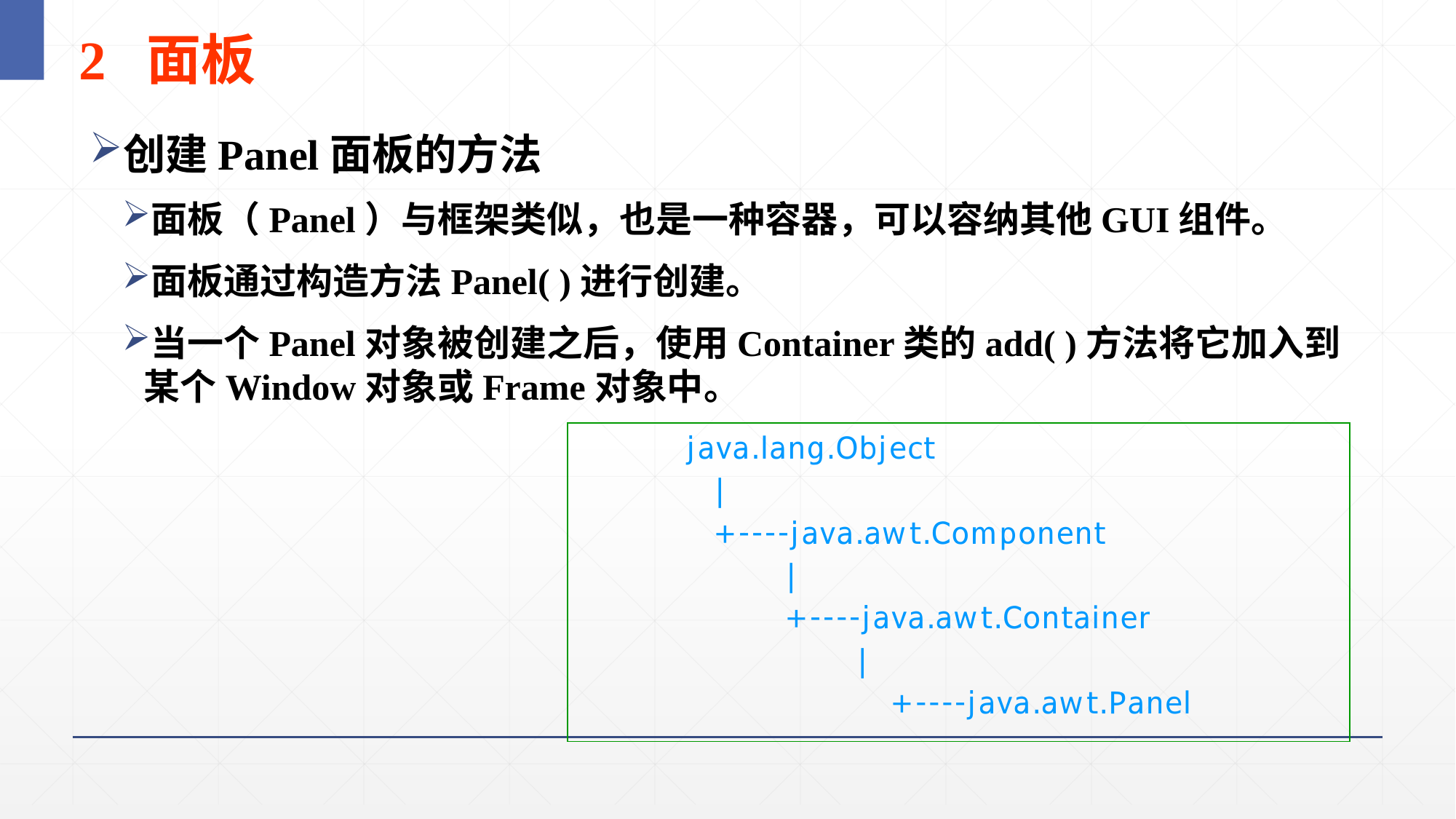

9
# 2  面板
创建Panel面板的方法
面板（Panel）与框架类似，也是一种容器，可以容纳其他GUI组件。
面板通过构造方法Panel( )进行创建。
当一个Panel对象被创建之后，使用Container类的add( )方法将它加入到某个Window对象或Frame对象中。
java.lang.Object
   |
   +----java.awt.Component
           |
           +----java.awt.Container
                   |
                   	      +----java.awt.Panel